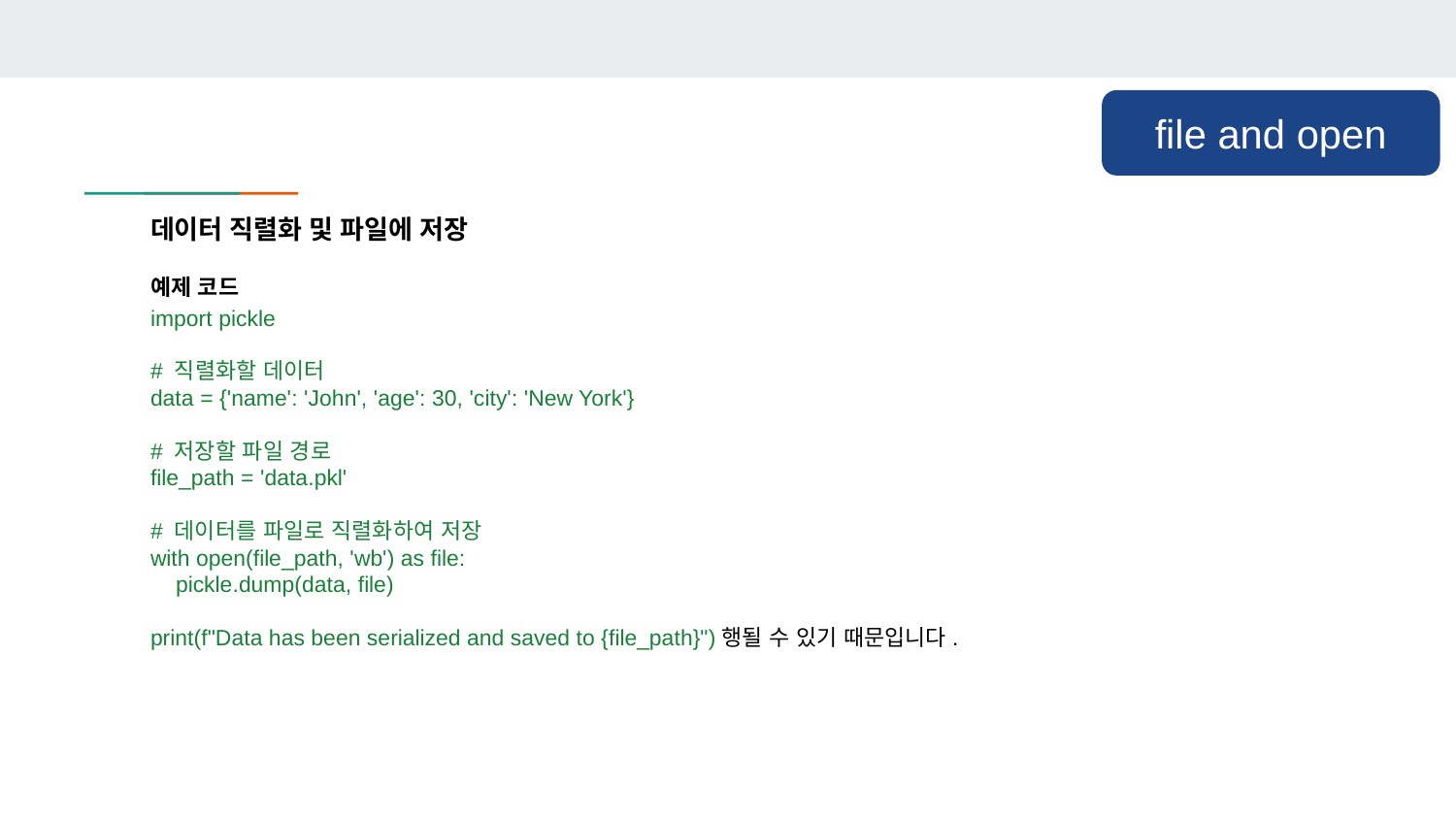

file and open
데이터 직렬화 및 파일에 저장
예제 코드
import pickle

# 직렬화할 데이터
data = {'name': 'John', 'age': 30, 'city': 'New York'}

# 저장할 파일 경로
file_path = 'data.pkl'

# 데이터를 파일로 직렬화하여 저장
with open(file_path, 'wb') as file:
    pickle.dump(data, file)

print(f"Data has been serialized and saved to {file_path}")행될 수 있기 때문입니다.